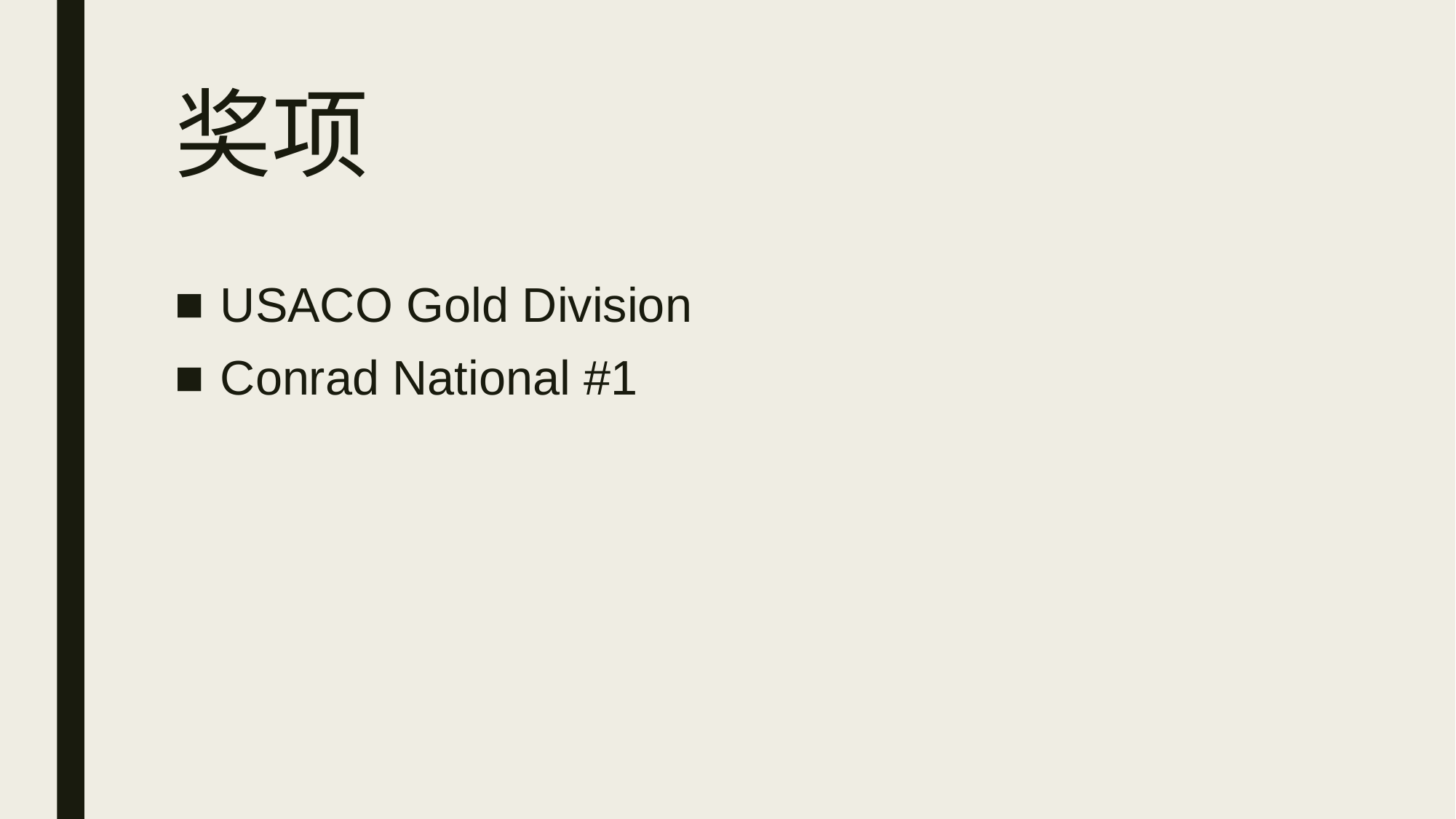

# 奖项
USACO Gold Division
Conrad National #1